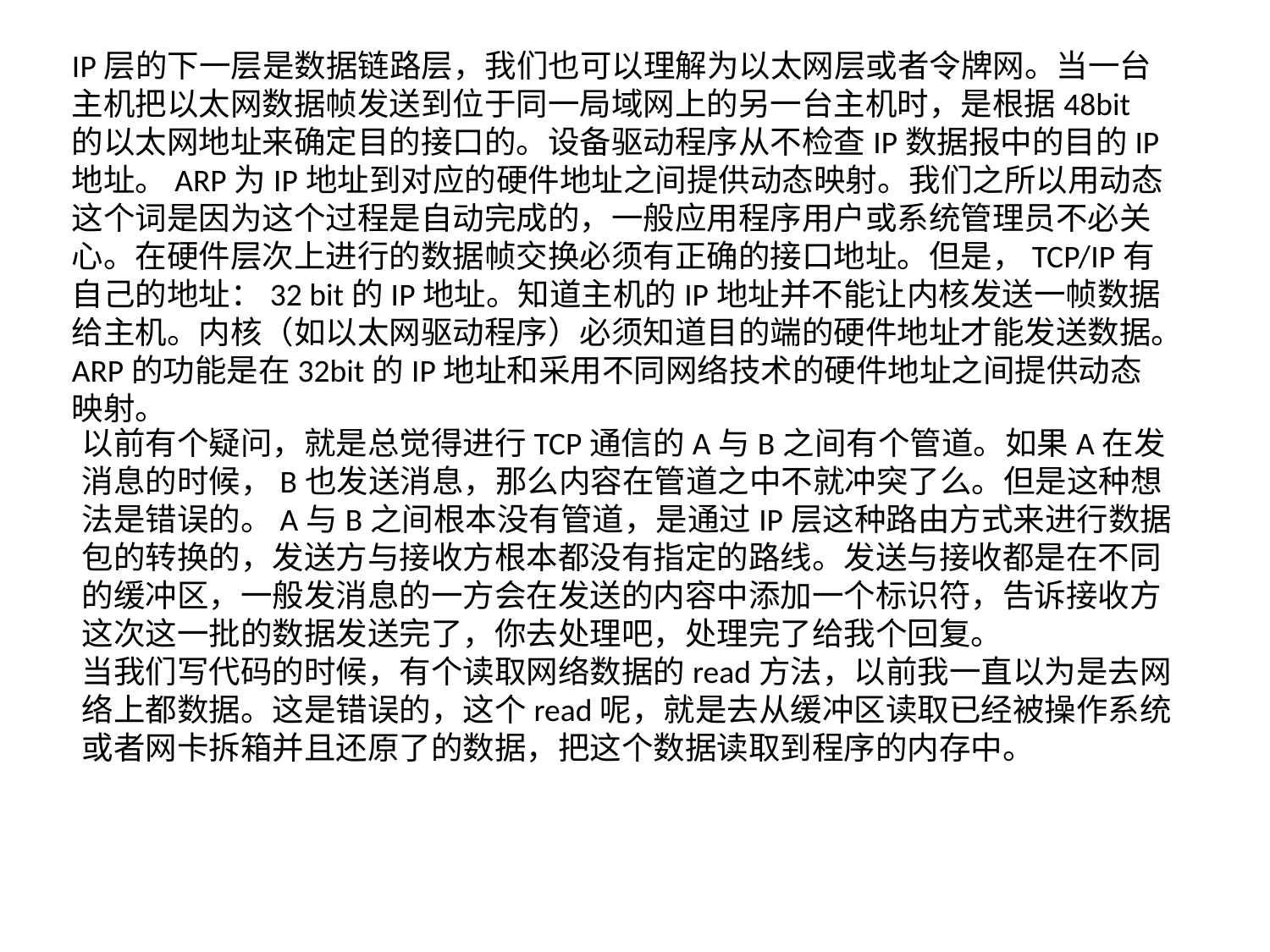

IP层的下一层是数据链路层，我们也可以理解为以太网层或者令牌网。当一台主机把以太网数据帧发送到位于同一局域网上的另一台主机时，是根据48bit的以太网地址来确定目的接口的。设备驱动程序从不检查IP数据报中的目的IP地址。ARP为IP地址到对应的硬件地址之间提供动态映射。我们之所以用动态这个词是因为这个过程是自动完成的，一般应用程序用户或系统管理员不必关心。在硬件层次上进行的数据帧交换必须有正确的接口地址。但是，TCP/IP有自己的地址：32 bit的IP地址。知道主机的IP地址并不能让内核发送一帧数据给主机。内核（如以太网驱动程序）必须知道目的端的硬件地址才能发送数据。ARP的功能是在32bit的IP地址和采用不同网络技术的硬件地址之间提供动态映射。
以前有个疑问，就是总觉得进行TCP通信的A与B之间有个管道。如果A在发消息的时候，B也发送消息，那么内容在管道之中不就冲突了么。但是这种想法是错误的。A与B之间根本没有管道，是通过IP层这种路由方式来进行数据包的转换的，发送方与接收方根本都没有指定的路线。发送与接收都是在不同的缓冲区，一般发消息的一方会在发送的内容中添加一个标识符，告诉接收方这次这一批的数据发送完了，你去处理吧，处理完了给我个回复。
当我们写代码的时候，有个读取网络数据的read方法，以前我一直以为是去网络上都数据。这是错误的，这个read呢，就是去从缓冲区读取已经被操作系统或者网卡拆箱并且还原了的数据，把这个数据读取到程序的内存中。